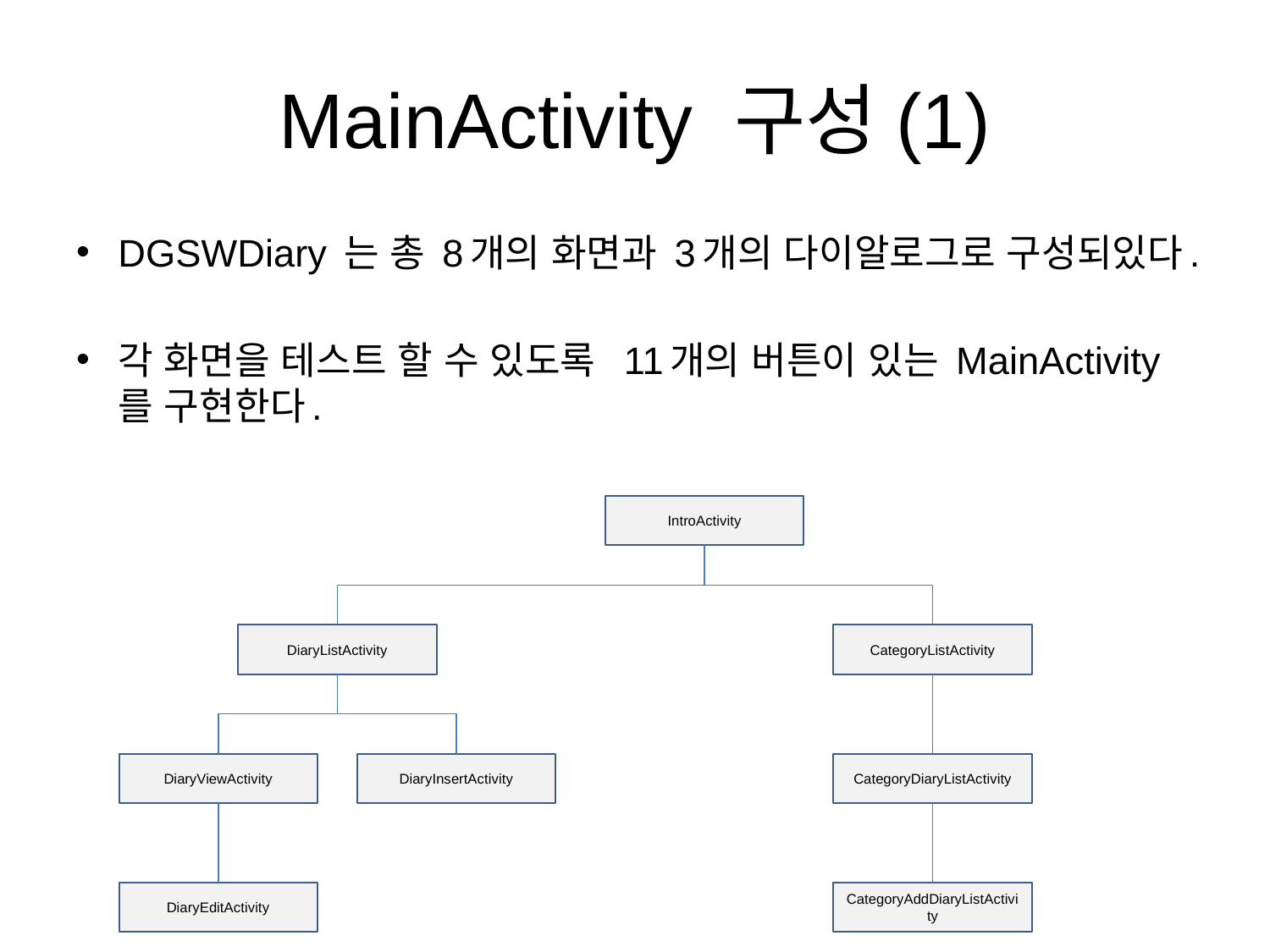

# MainActivity 구성(1)
DGSWDiary 는 총 8개의 화면과 3개의 다이알로그로 구성되있다.

각 화면을 테스트 할 수 있도록  11개의 버튼이 있는 MainActivity를 구현한다.
IntroActivity
DiaryListActivity
CategoryListActivity
DiaryViewActivity
DiaryInsertActivity
CategoryDiaryListActivity
DiaryEditActivity
CategoryAddDiaryListActivity